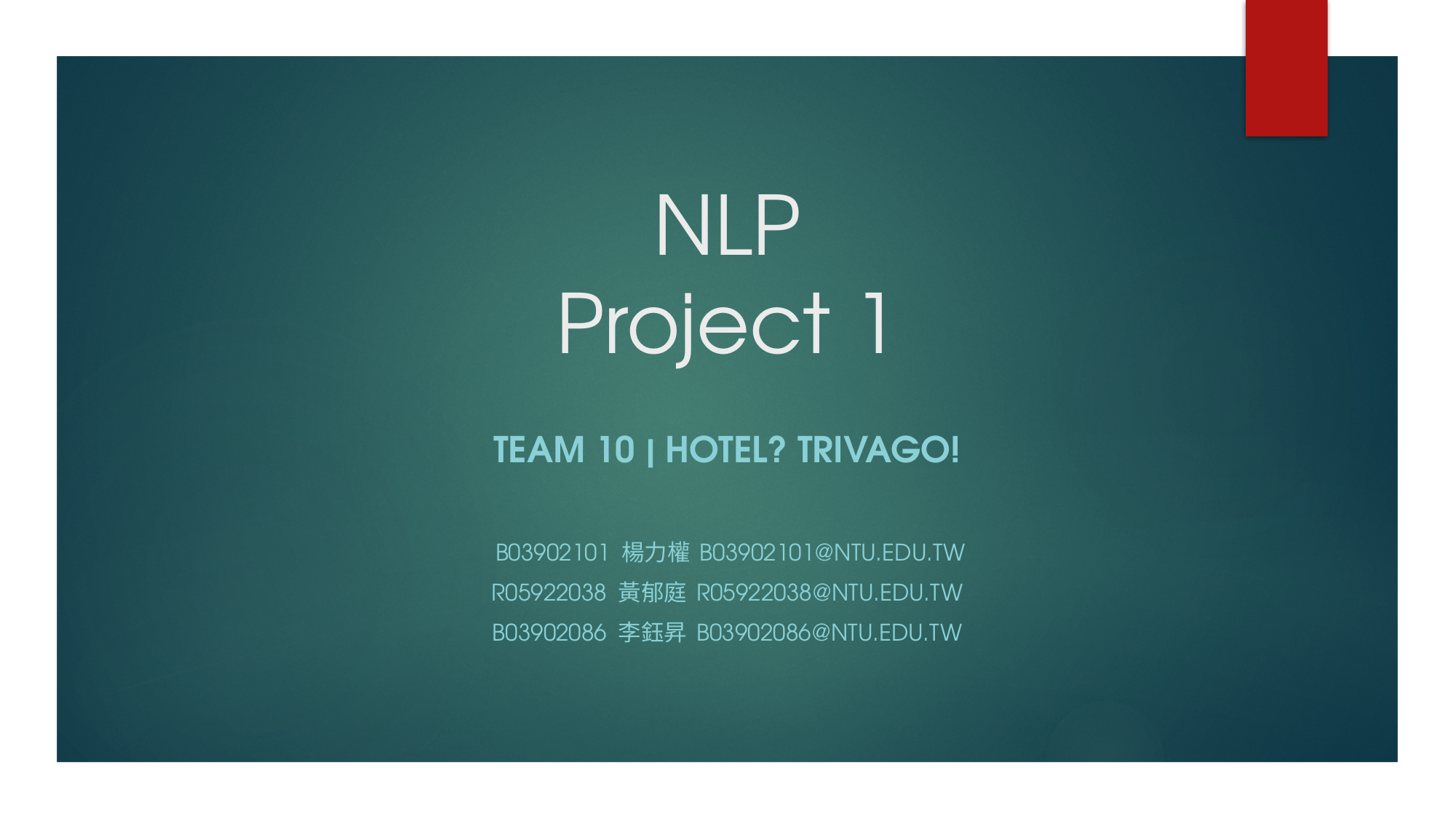

# NLP Project 1
Team 10 | Hotel? Trivago!

 B03902101 楊力權 b03902101@ntu.edu.tw
R05922038 黃郁庭 r05922038@ntu.edu.tw
B03902086 李鈺昇 b03902086@ntu.edu.tw